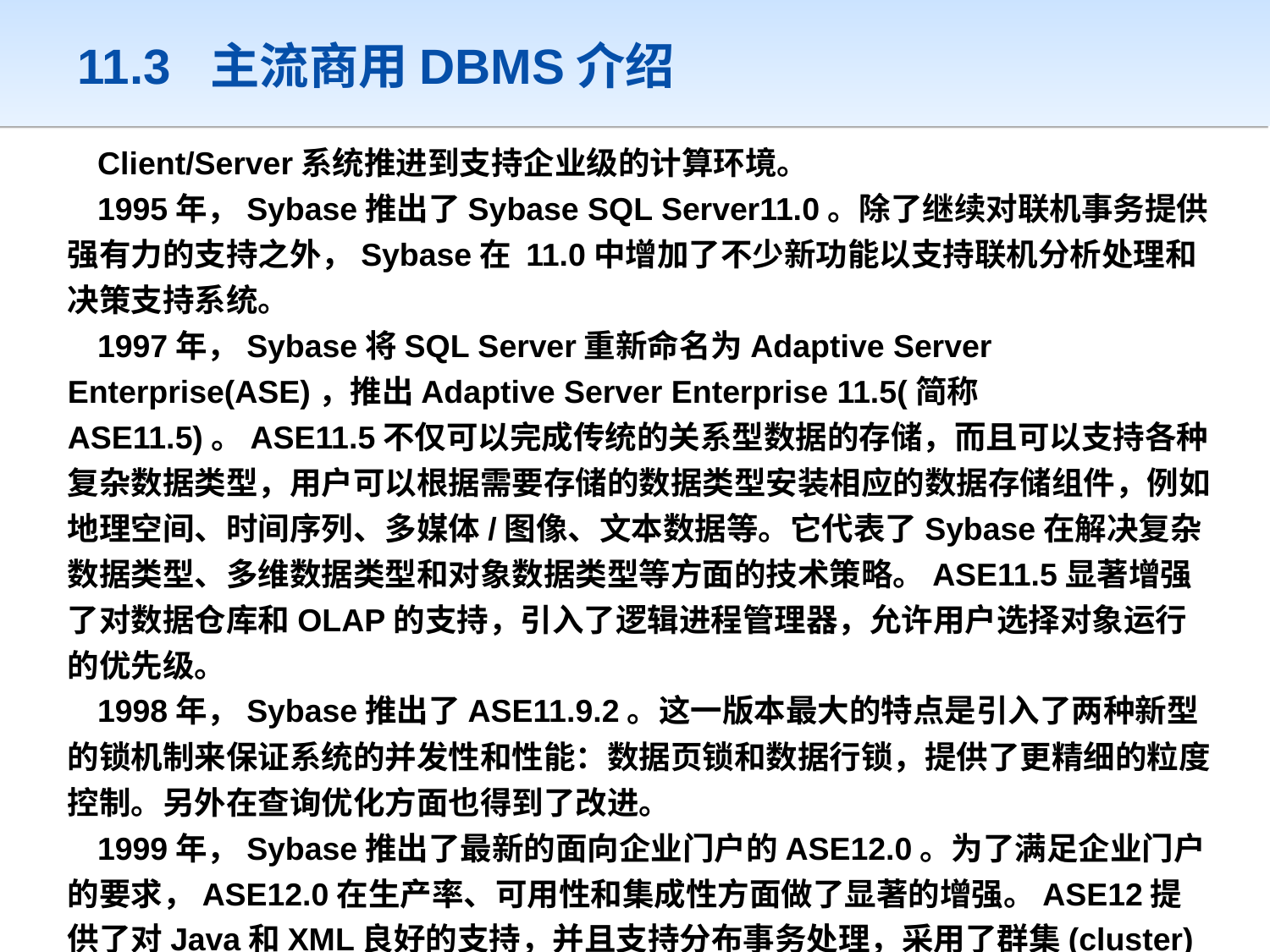

# 11.3  主流商用DBMS介绍
Client/Server系统推进到支持企业级的计算环境。
1995年，Sybase推出了Sybase SQL Server11.0。除了继续对联机事务提供强有力的支持之外，Sybase在 11.0中增加了不少新功能以支持联机分析处理和决策支持系统。
1997年，Sybase将SQL Server重新命名为Adaptive Server Enterprise(ASE)，推出Adaptive Server Enterprise 11.5(简称ASE11.5)。ASE11.5不仅可以完成传统的关系型数据的存储，而且可以支持各种复杂数据类型，用户可以根据需要存储的数据类型安装相应的数据存储组件，例如地理空间、时间序列、多媒体/图像、文本数据等。它代表了Sybase在解决复杂数据类型、多维数据类型和对象数据类型等方面的技术策略。ASE11.5显著增强了对数据仓库和OLAP的支持，引入了逻辑进程管理器，允许用户选择对象运行的优先级。
1998年，Sybase推出了ASE11.9.2。这一版本最大的特点是引入了两种新型的锁机制来保证系统的并发性和性能：数据页锁和数据行锁，提供了更精细的粒度控制。另外在查询优化方面也得到了改进。
1999年，Sybase推出了最新的面向企业门户的ASE12.0。为了满足企业门户的要求，ASE12.0在生产率、可用性和集成性方面做了显著的增强。ASE12提供了对Java和XML良好的支持，并且支持分布事务处理，采用了群集(cluster)技术减少意外停机时间，提供了对ACE和Kerberos安全模式的支持。